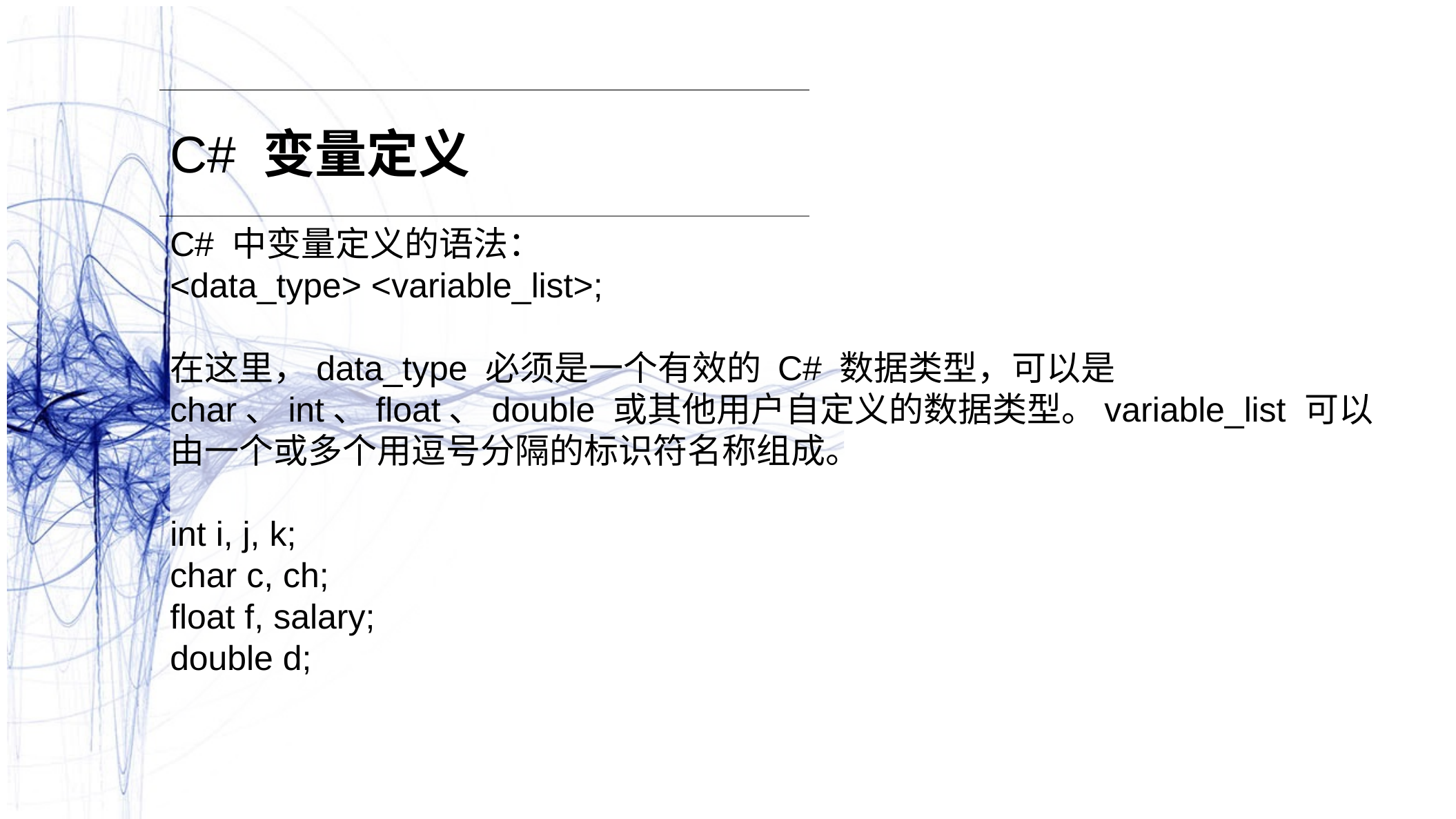

C# 变量定义

C# 中变量定义的语法：
<data_type> <variable_list>;

在这里，data_type 必须是一个有效的 C# 数据类型，可以是 char、int、float、double 或其他用户自定义的数据类型。variable_list 可以由一个或多个用逗号分隔的标识符名称组成。

int i, j, k;
char c, ch;
float f, salary;
double d;